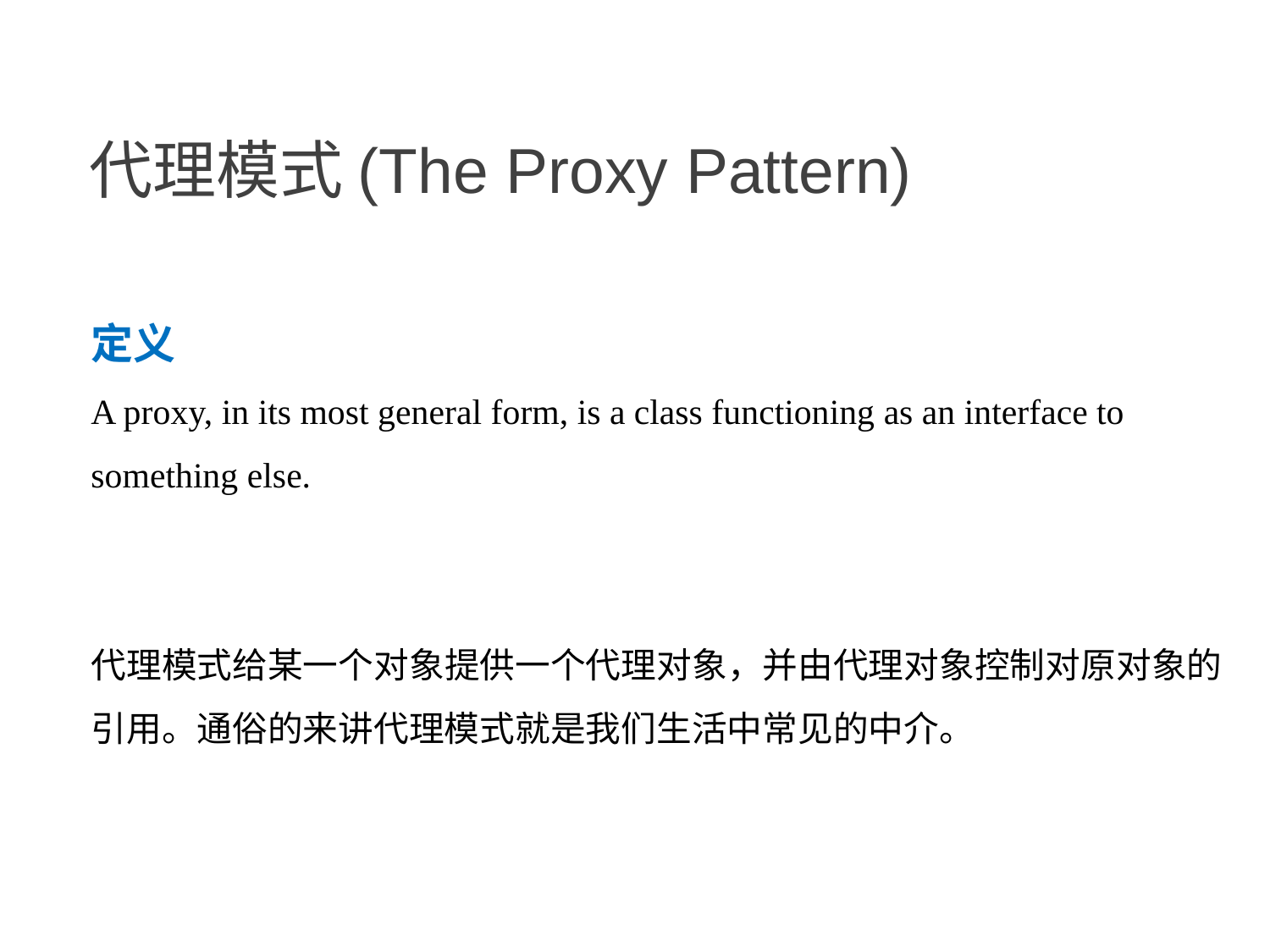

代理模式(The Proxy Pattern)
定义
A proxy, in its most general form, is a class functioning as an interface to something else.

代理模式给某一个对象提供一个代理对象，并由代理对象控制对原对象的引用。通俗的来讲代理模式就是我们生活中常见的中介。